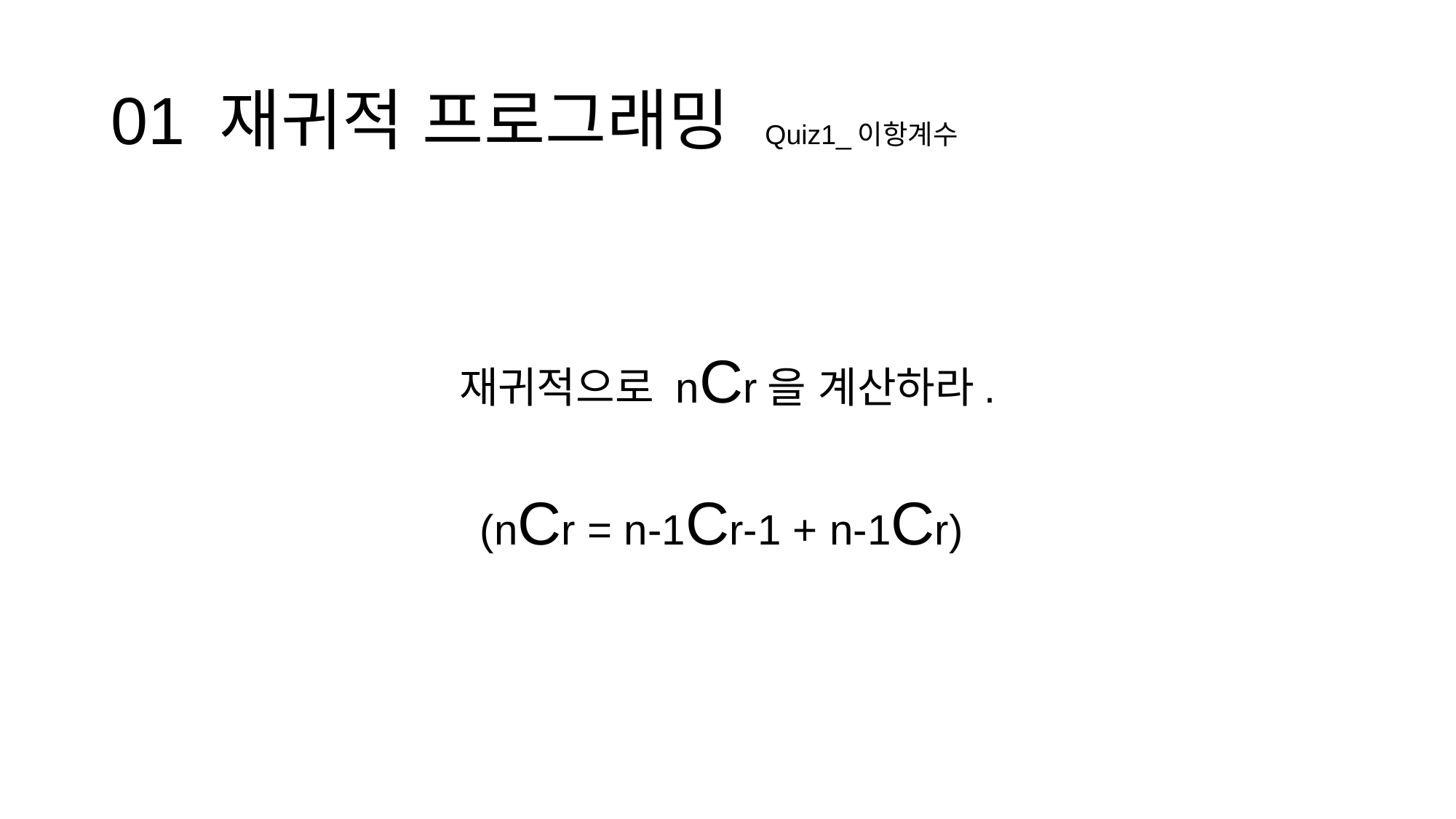

# 01 재귀적 프로그래밍 Quiz1_이항계수

재귀적으로 nCr을 계산하라.

(nCr = n-1Cr-1 + n-1Cr)